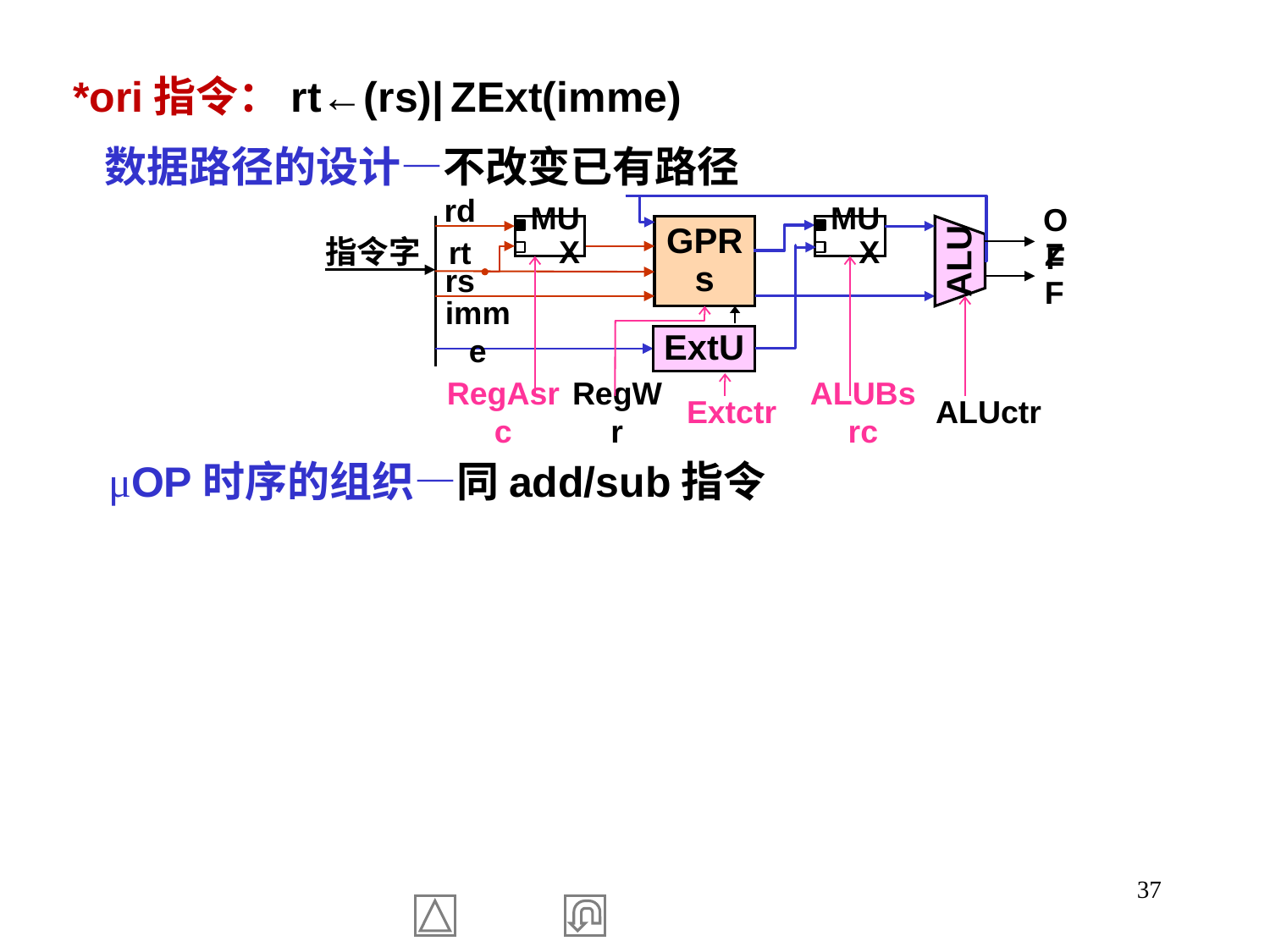

*ori指令：rt←(rs)| ZExt(imme)
      数据路径的设计—不改变已有路径
rd
rt
rs
MUX
GPRs
MUX

OF
ALU
指令字

ZF
imme
ExtU
RegAsrc
RegWr
Extctr
ALUBsrc
ALUctr
      μOP时序的组织—同add/sub指令
37